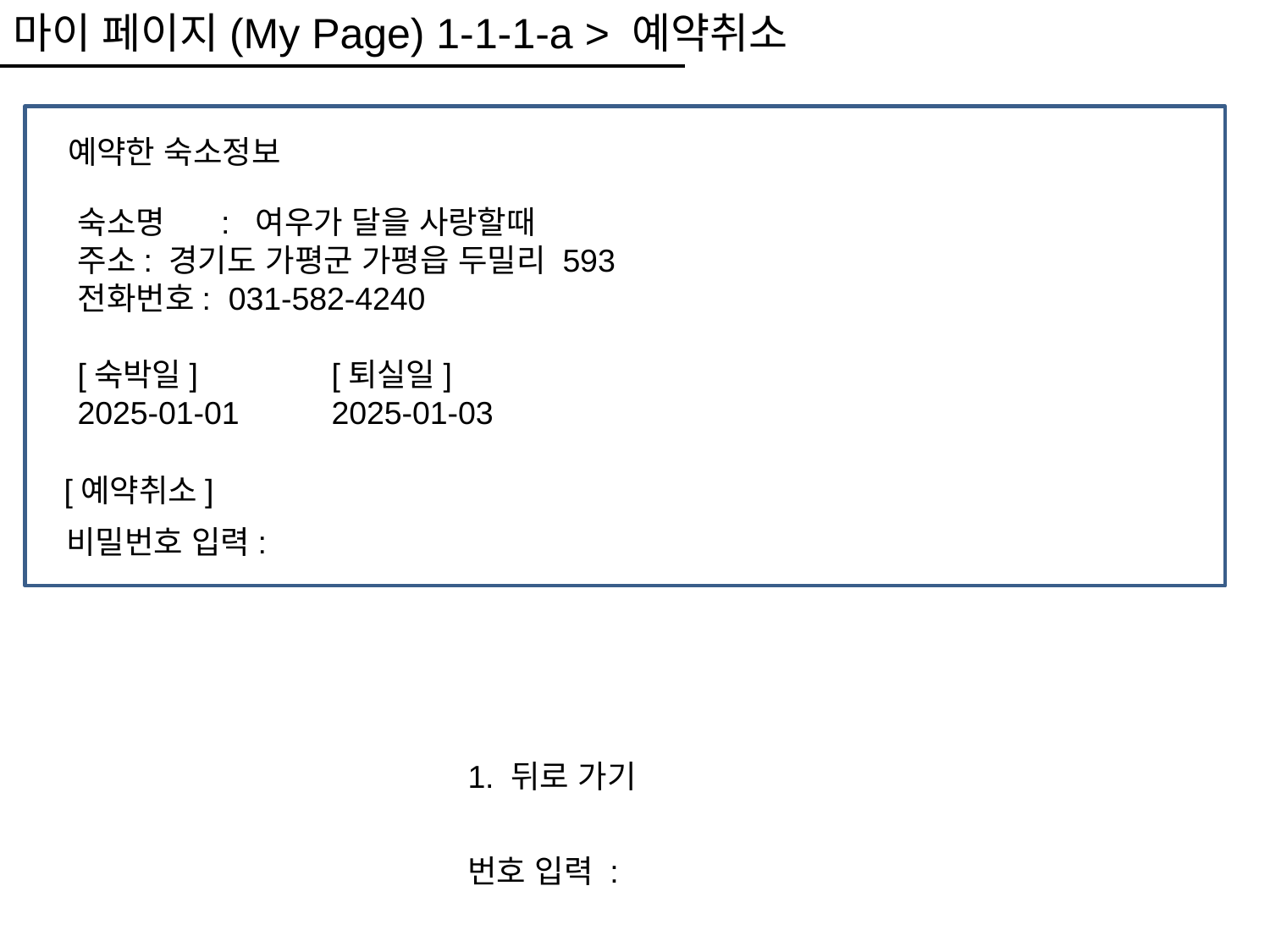

마이 페이지(My Page) 1-1-1-a > 예약취소

예약한 숙소정보
숙소명	 :  여우가 달을 사랑할때
주소: 경기도 가평군 가평읍 두밀리 593
전화번호:  031-582-4240

[숙박일]		[퇴실일]
2025-01-01	2025-01-03

[예약취소]
비밀번호 입력:
1. 뒤로 가기
번호 입력 :